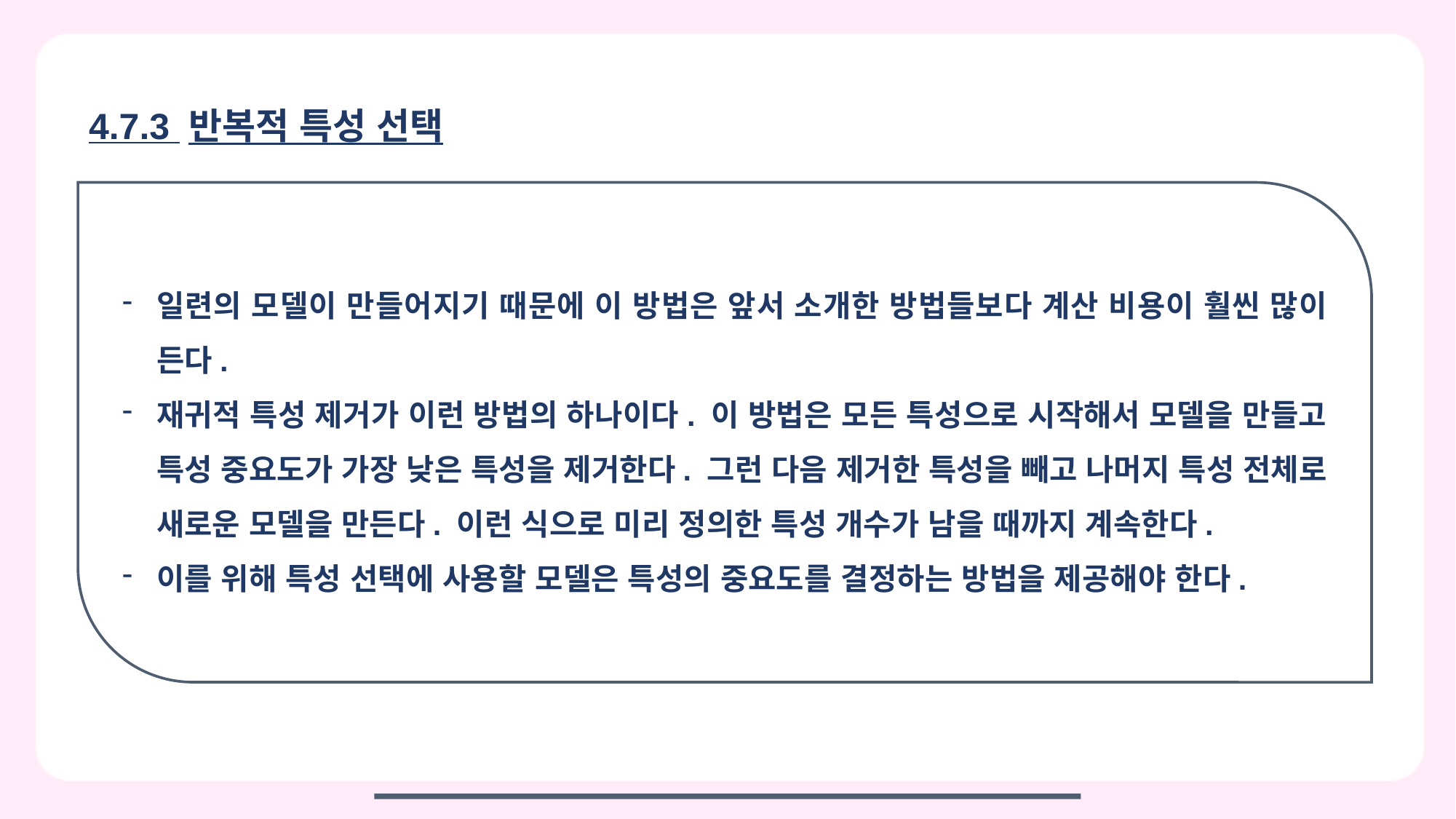

4.7.3 반복적 특성 선택
일련의 모델이 만들어지기 때문에 이 방법은 앞서 소개한 방법들보다 계산 비용이 훨씬 많이 든다.
재귀적 특성 제거가 이런 방법의 하나이다. 이 방법은 모든 특성으로 시작해서 모델을 만들고 특성 중요도가 가장 낮은 특성을 제거한다. 그런 다음 제거한 특성을 빼고 나머지 특성 전체로 새로운 모델을 만든다. 이런 식으로 미리 정의한 특성 개수가 남을 때까지 계속한다.
이를 위해 특성 선택에 사용할 모델은 특성의 중요도를 결정하는 방법을 제공해야 한다.